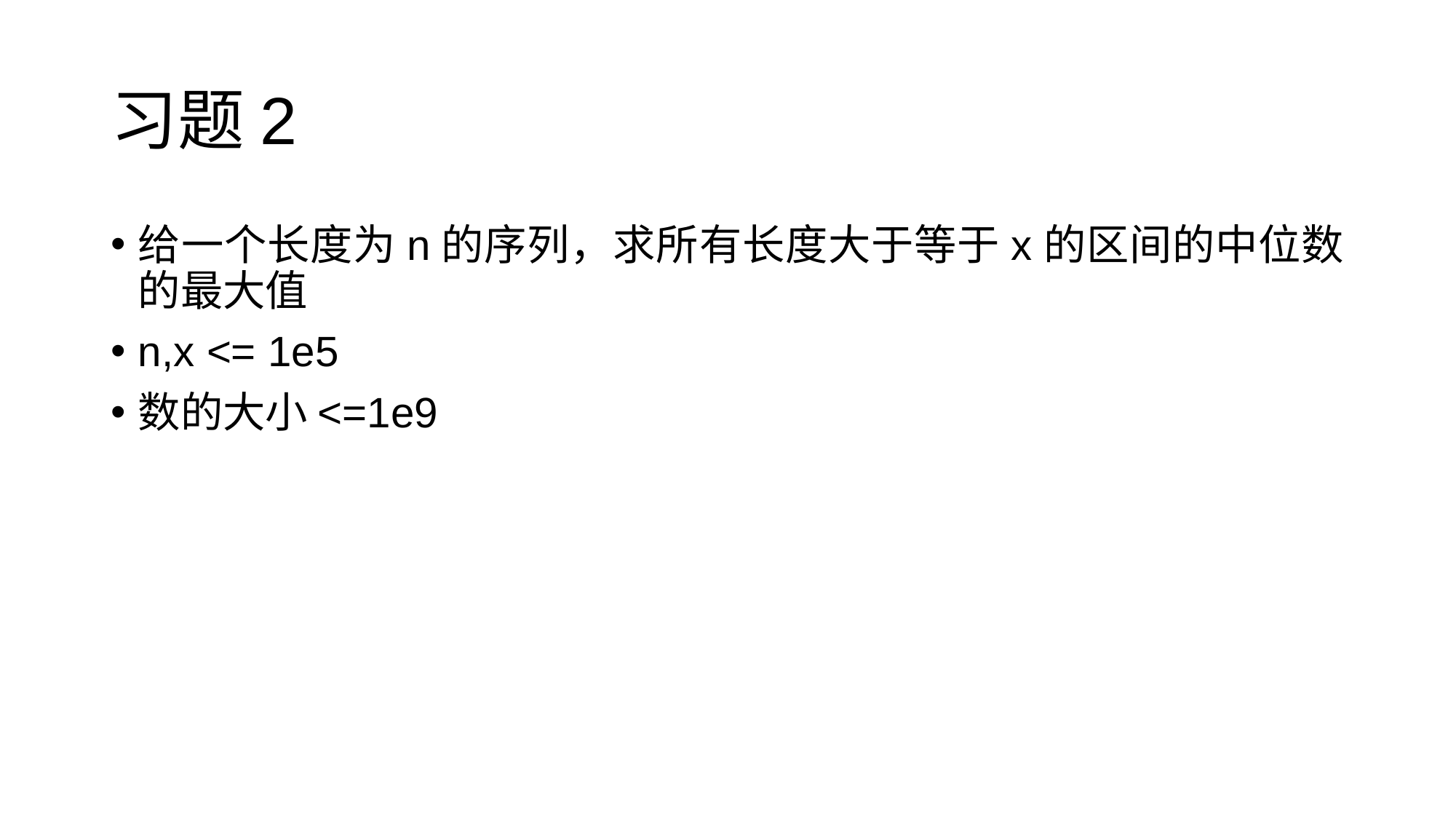

# 习题2
给一个长度为n的序列，求所有长度大于等于x的区间的中位数的最大值
n,x <= 1e5
数的大小<=1e9